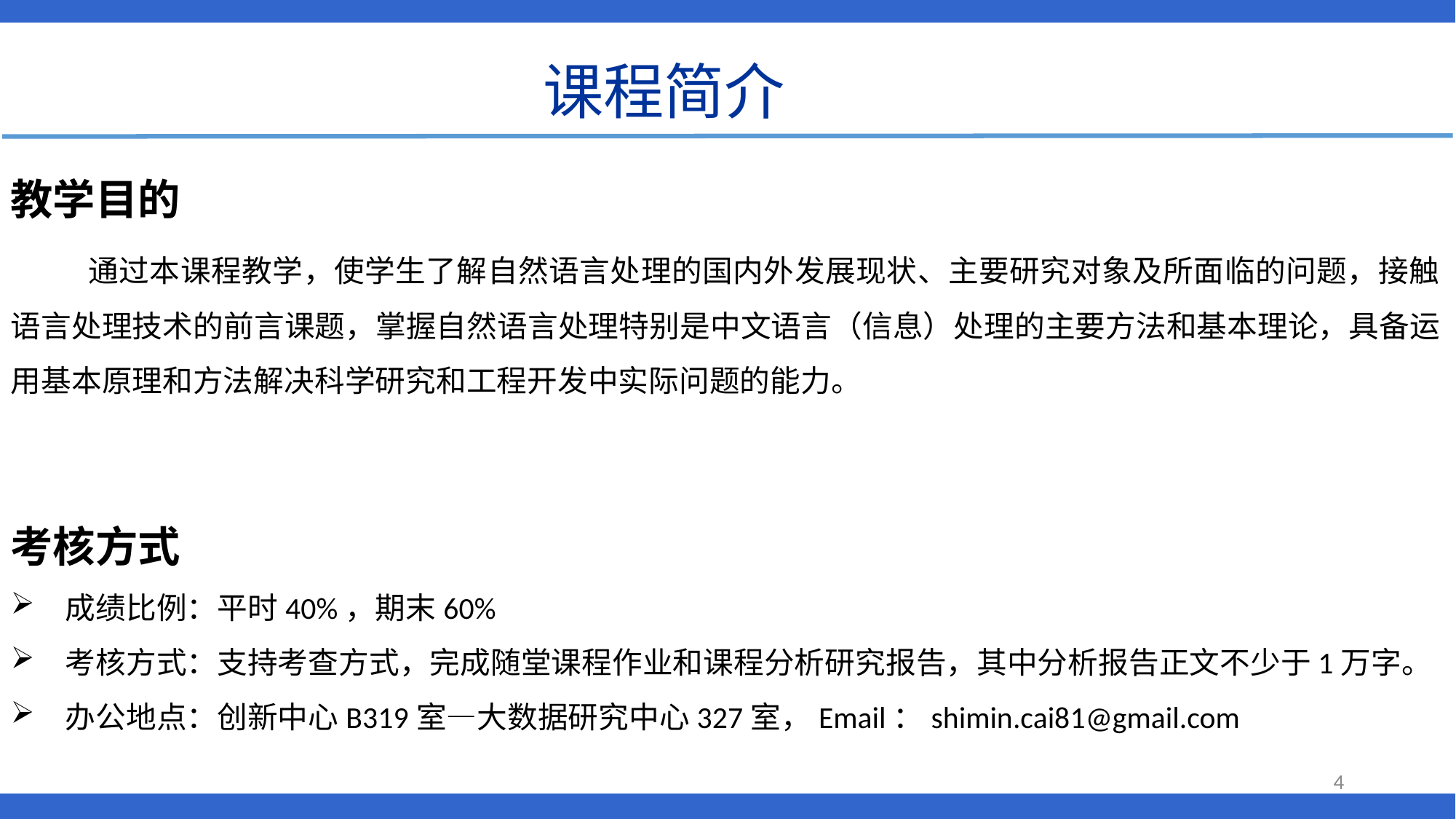

课程简介
教学目的
        通过本课程教学，使学生了解自然语言处理的国内外发展现状、主要研究对象及所面临的问题，接触语言处理技术的前言课题，掌握自然语言处理特别是中文语言（信息）处理的主要方法和基本理论，具备运用基本原理和方法解决科学研究和工程开发中实际问题的能力。
考核方式
成绩比例：平时40%，期末60%
考核方式：支持考查方式，完成随堂课程作业和课程分析研究报告，其中分析报告正文不少于1万字。
办公地点：创新中心B319室—大数据研究中心327室，Email：shimin.cai81@gmail.com
4